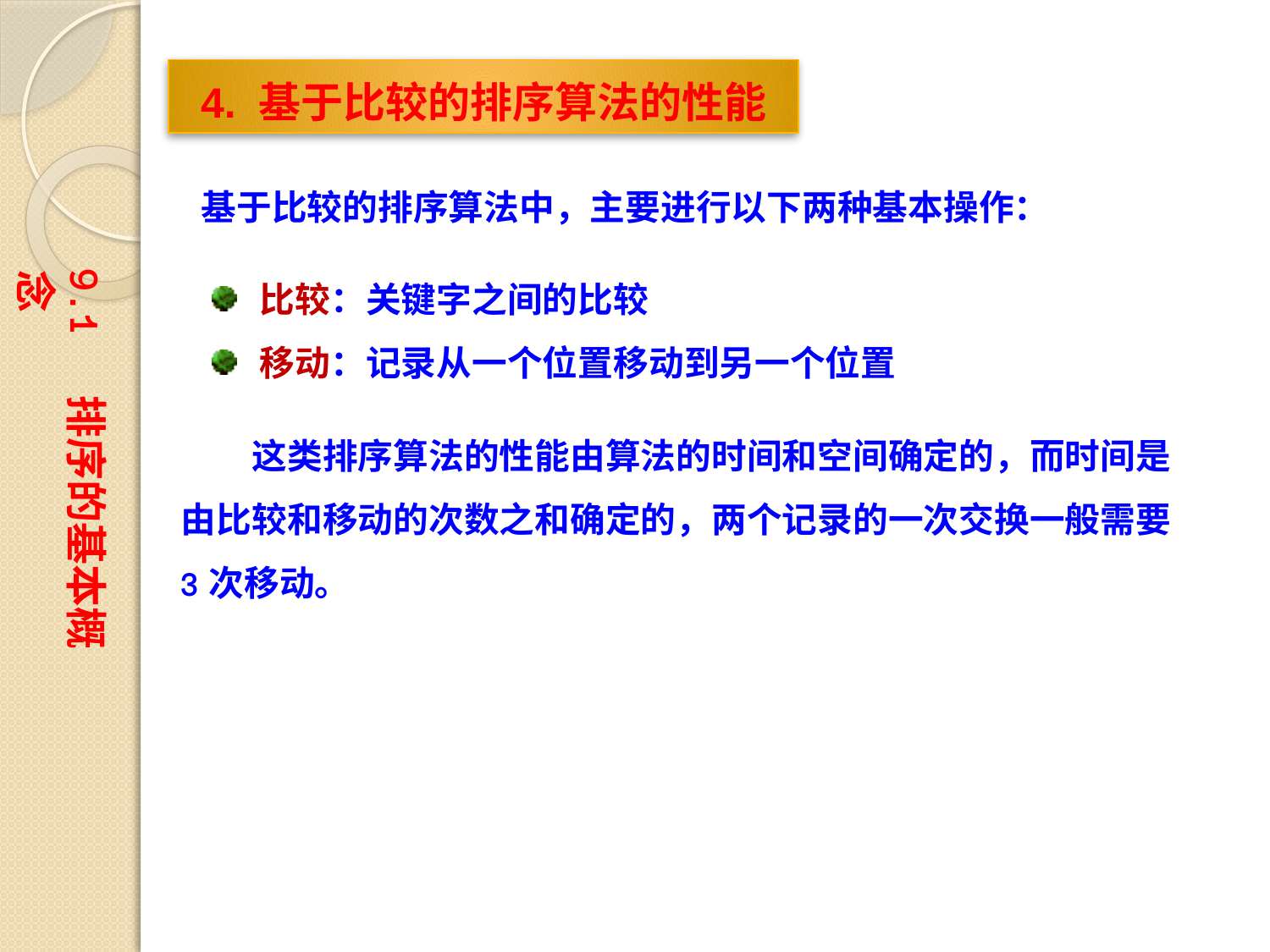

4. 基于比较的排序算法的性能
基于比较的排序算法中，主要进行以下两种基本操作：
比较：关键字之间的比较
移动：记录从一个位置移动到另一个位置
9.1  排序的基本概念
　　这类排序算法的性能由算法的时间和空间确定的，而时间是由比较和移动的次数之和确定的，两个记录的一次交换一般需要3次移动。